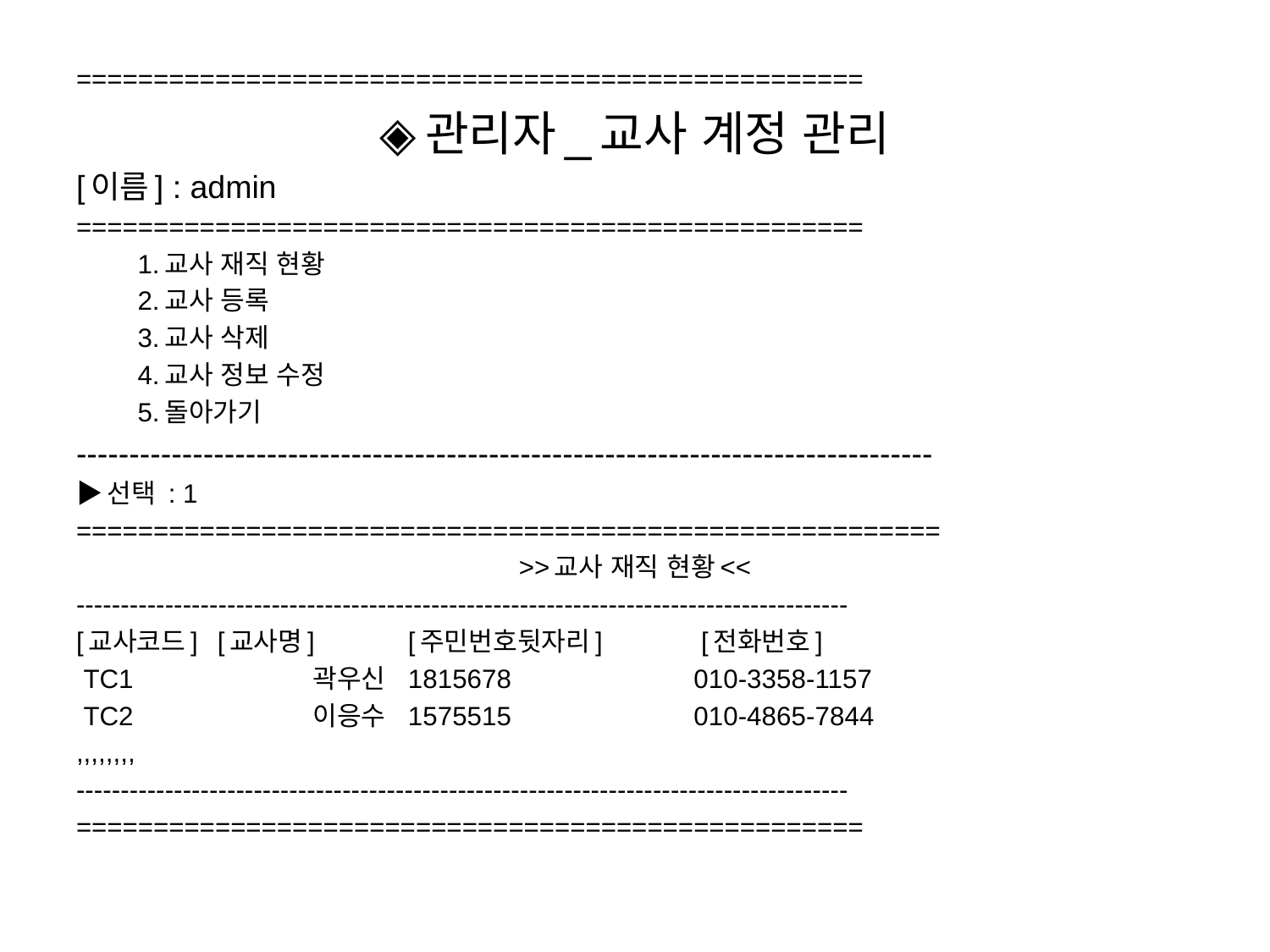

===================================================
◈관리자_교사 계정 관리
[이름] : admin
===================================================
1.교사 재직 현황
2.교사 등록
3.교사 삭제
4.교사 정보 수정
5.돌아가기
---------------------------------------------------------------------------------
▶선택 : 1
========================================================
>>교사 재직 현황<<
---------------------------------------------------------------------------------------
[교사코드] 	[교사명] 		[주민번호뒷자리]		 [전화번호]
 TC1	       	곽우신   		1815678            		010-3358-1157
 TC2	        	이응수   		1575515            		010-4865-7844
,,,,,,,,
---------------------------------------------------------------------------------------
===================================================